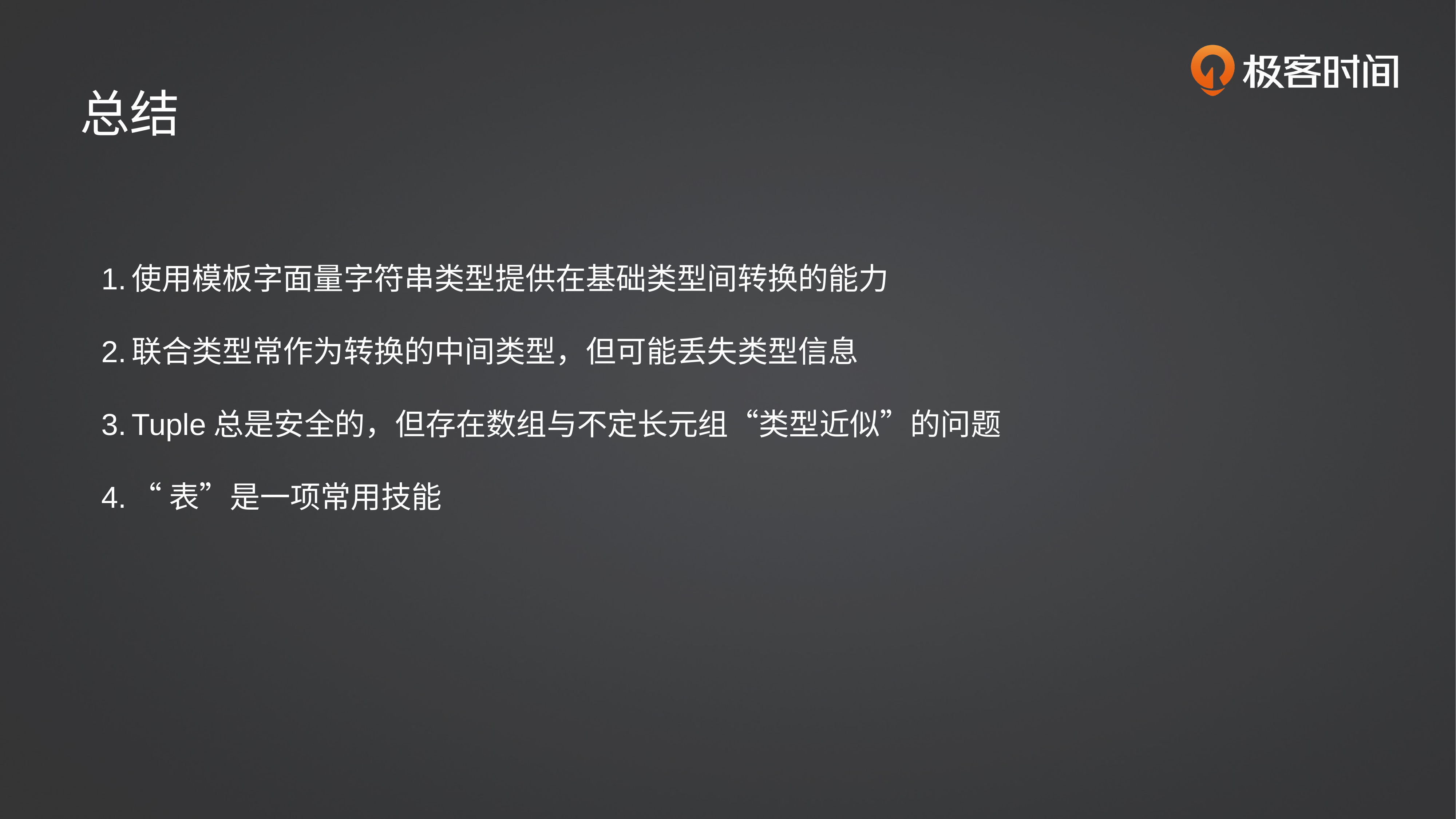

总结
使用模板字面量字符串类型提供在基础类型间转换的能力

联合类型常作为转换的中间类型，但可能丢失类型信息

Tuple总是安全的，但存在数组与不定长元组“类型近似”的问题

“表”是一项常用技能